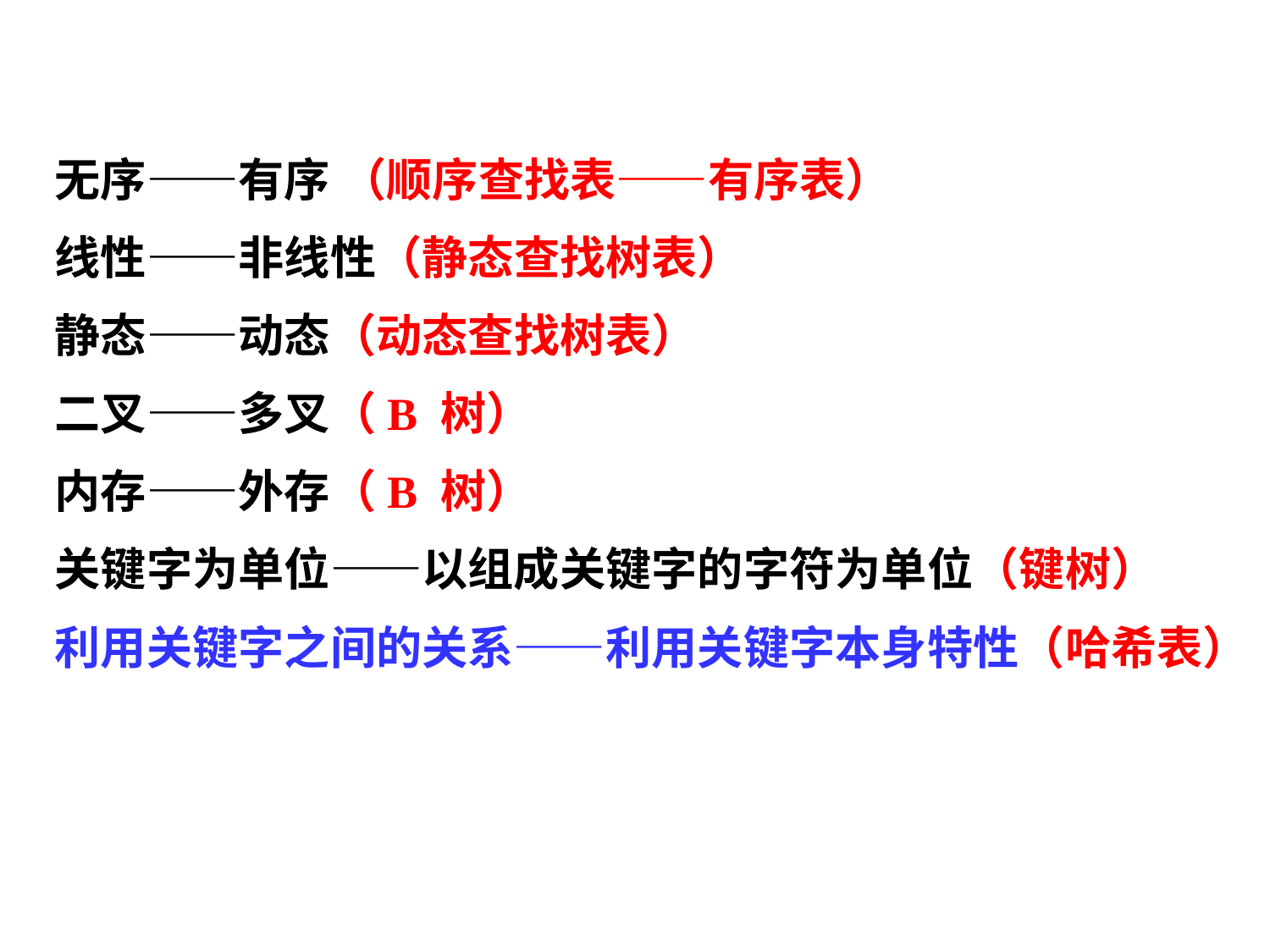

无序——有序 （顺序查找表——有序表）
线性——非线性（静态查找树表）
静态——动态（动态查找树表）
二叉——多叉（B 树）
内存——外存（B 树）
关键字为单位——以组成关键字的字符为单位（键树）
利用关键字之间的关系——利用关键字本身特性（哈希表）